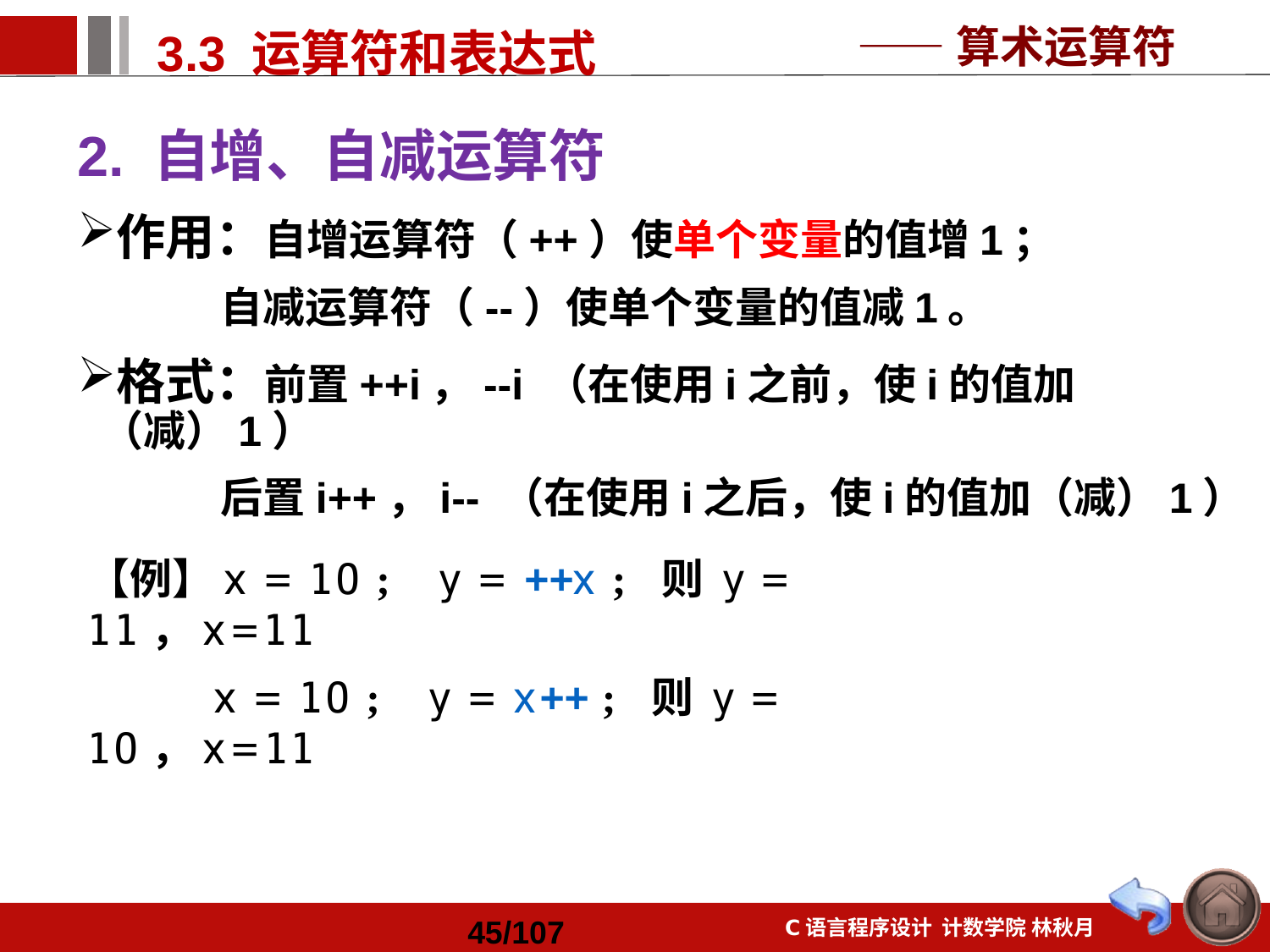

——算术运算符
2. 自增、自减运算符
作用：自增运算符（++）使单个变量的值增1；
              自减运算符（--）使单个变量的值减1。
格式：前置++i，--i （在使用i之前，使i的值加（减）1）
              后置i++，i-- （在使用i之后，使i的值加（减）1）
【例】x = 10 ;    y = ++x ;  则 y = 11，x=11
  	x = 10 ;    y = x++ ;  则 y = 10，x=11